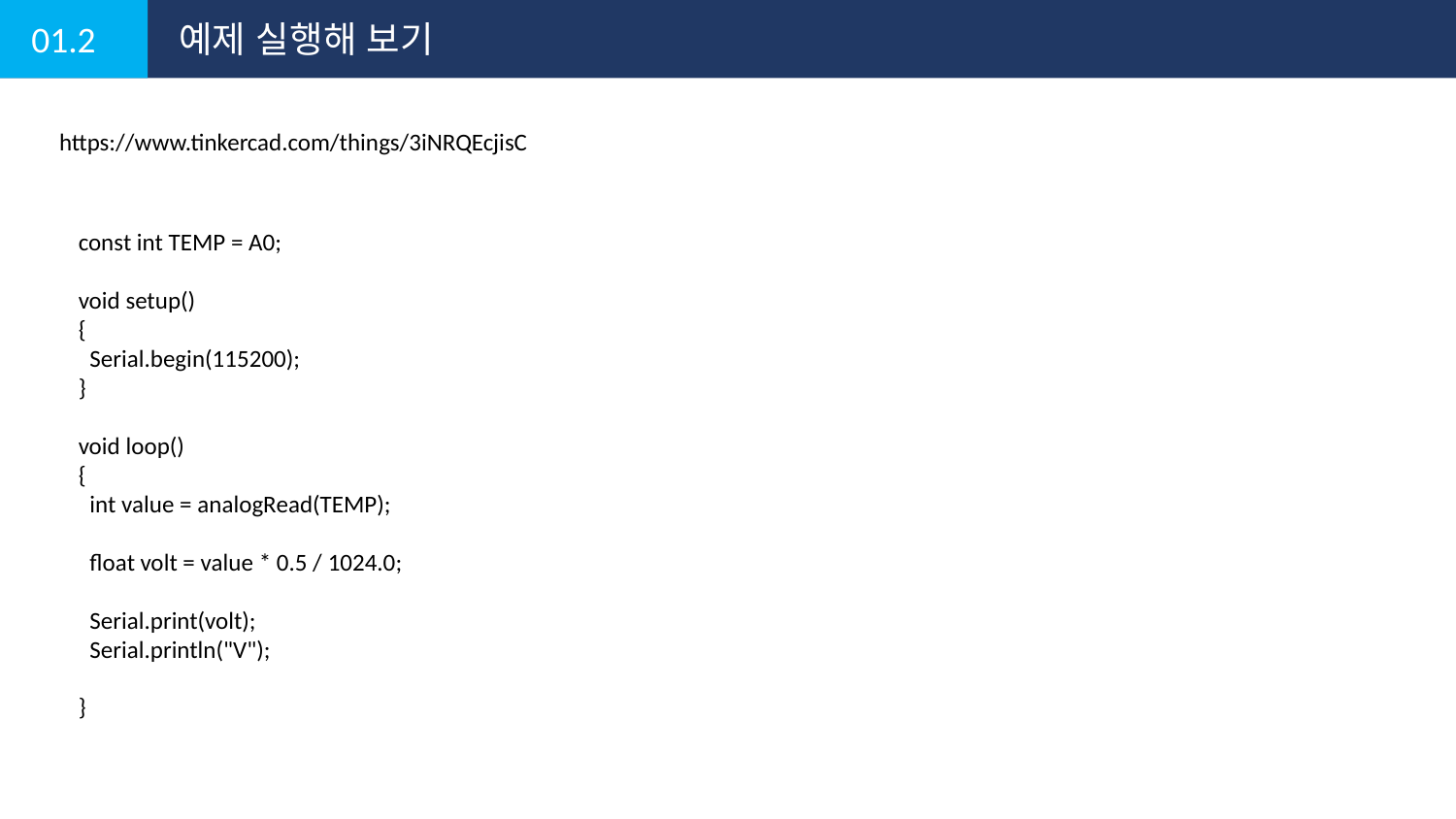

01.2
예제 실행해 보기
https://www.tinkercad.com/things/3iNRQEcjisC
const int TEMP = A0;

void setup()
{
  Serial.begin(115200);
}

void loop()
{
  int value = analogRead(TEMP);

  float volt = value * 0.5 / 1024.0;

  Serial.print(volt);
  Serial.println("V");

}